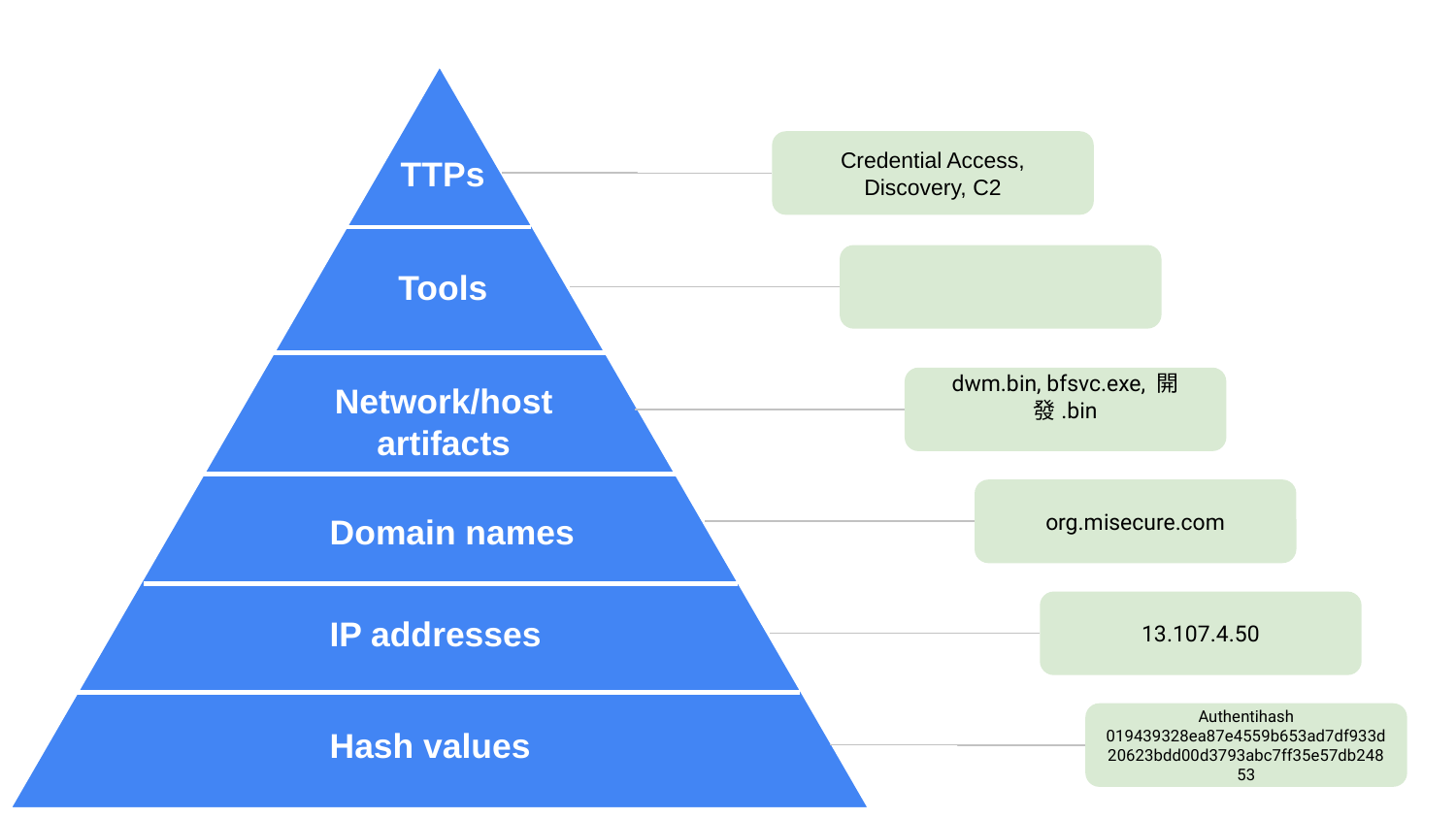

Credential Access, Discovery, C2
TTPs

Tools
Network/host artifacts
dwm.bin, bfsvc.exe, 開發.bin
org.misecure.com
Domain names
13.107.4.50
IP addresses
Authentihash
019439328ea87e4559b653ad7df933d20623bdd00d3793abc7ff35e57db24853
Hash values